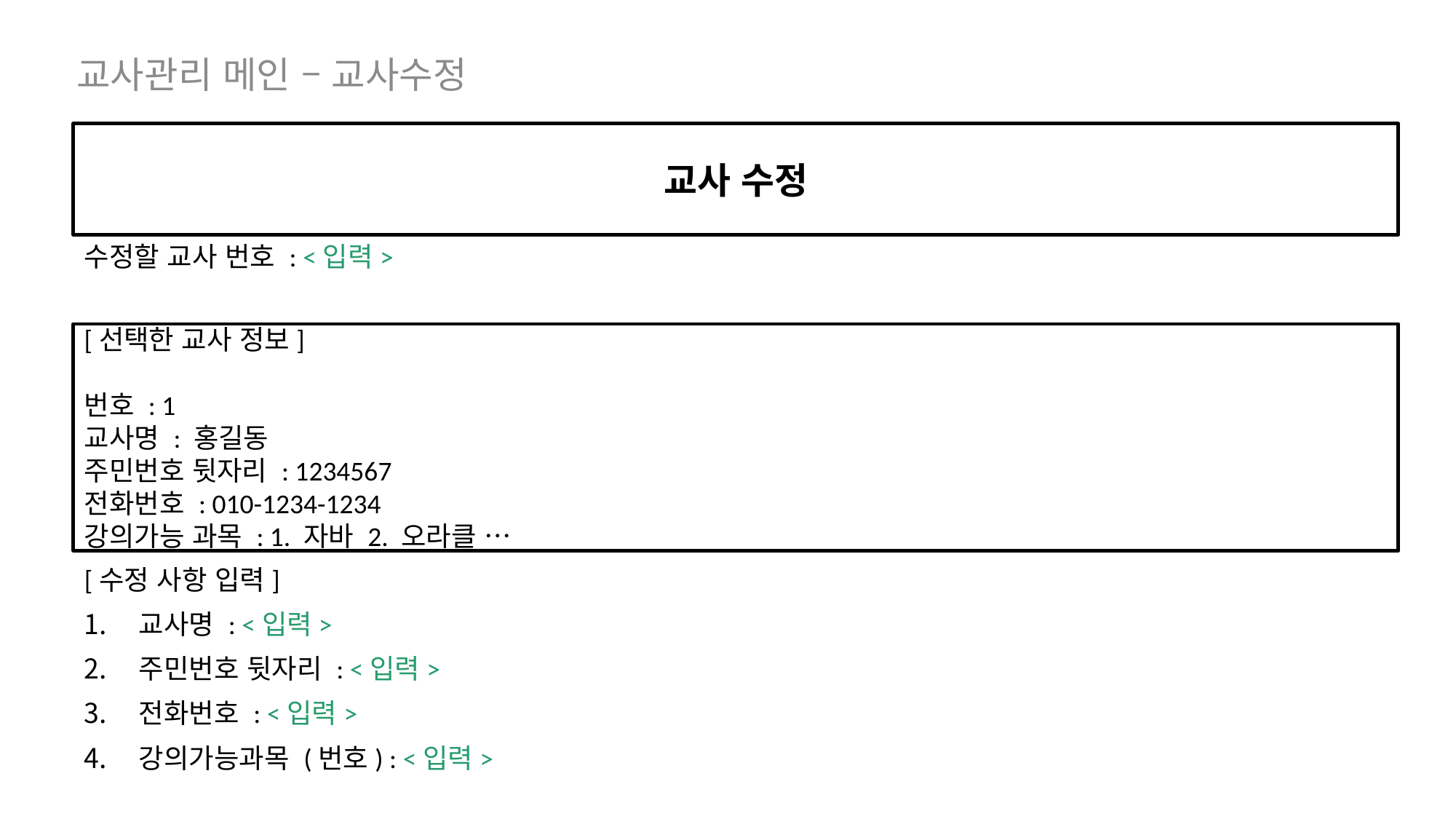

교사관리 메인 – 교사수정
교사 수정
수정할 교사 번호 : <입력>

[선택한 교사 정보]

번호 : 1
교사명 : 홍길동
주민번호 뒷자리 : 1234567
전화번호 : 010-1234-1234
강의가능 과목 : 1. 자바 2. 오라클 …

[수정 사항 입력]
교사명 : <입력>
주민번호 뒷자리 : <입력>
전화번호 : <입력>
강의가능과목 (번호) : <입력>